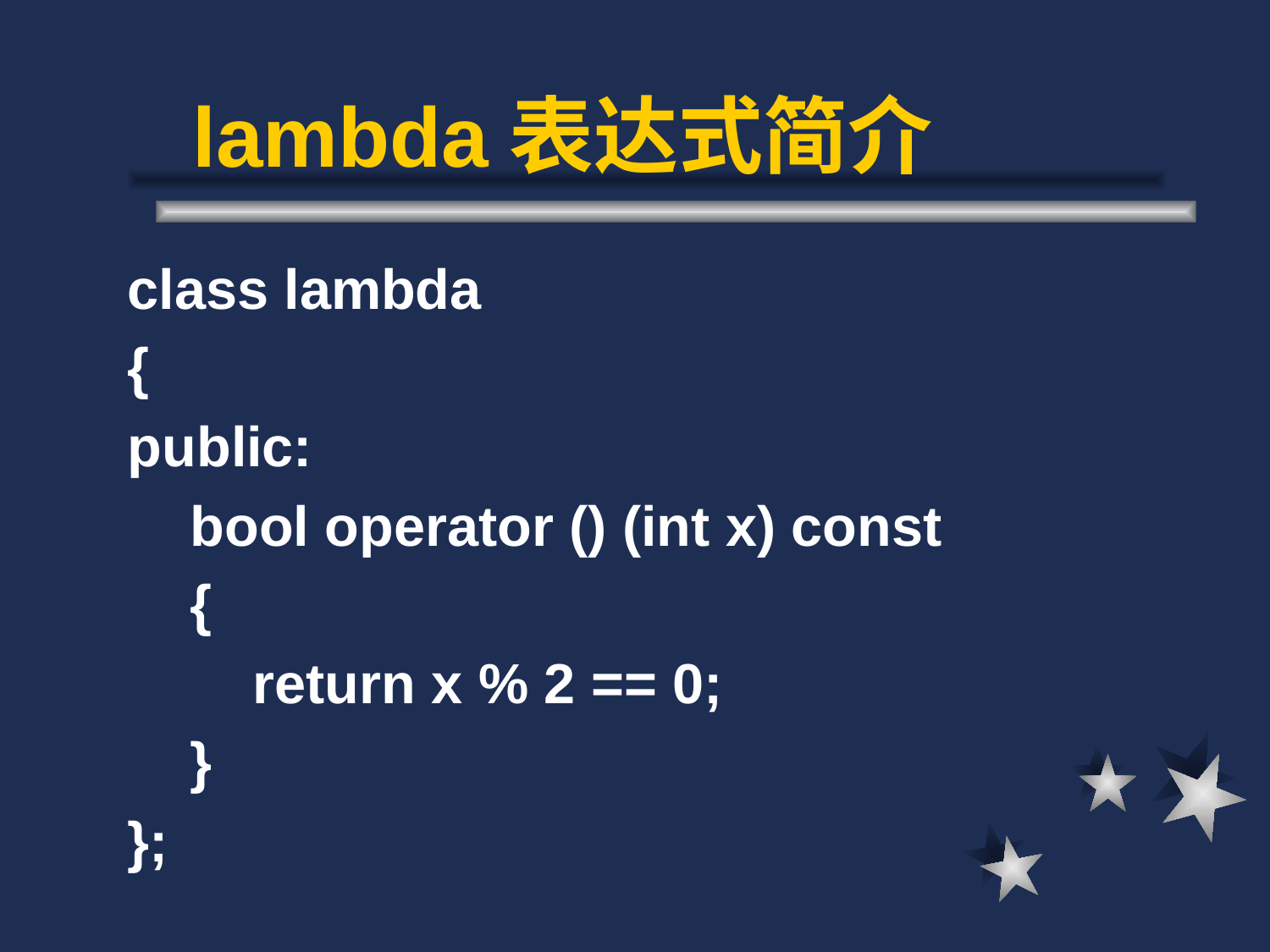

# lambda表达式简介
class lambda
{
public:
    bool operator () (int x) const
    {
        return x % 2 == 0;
    }
};